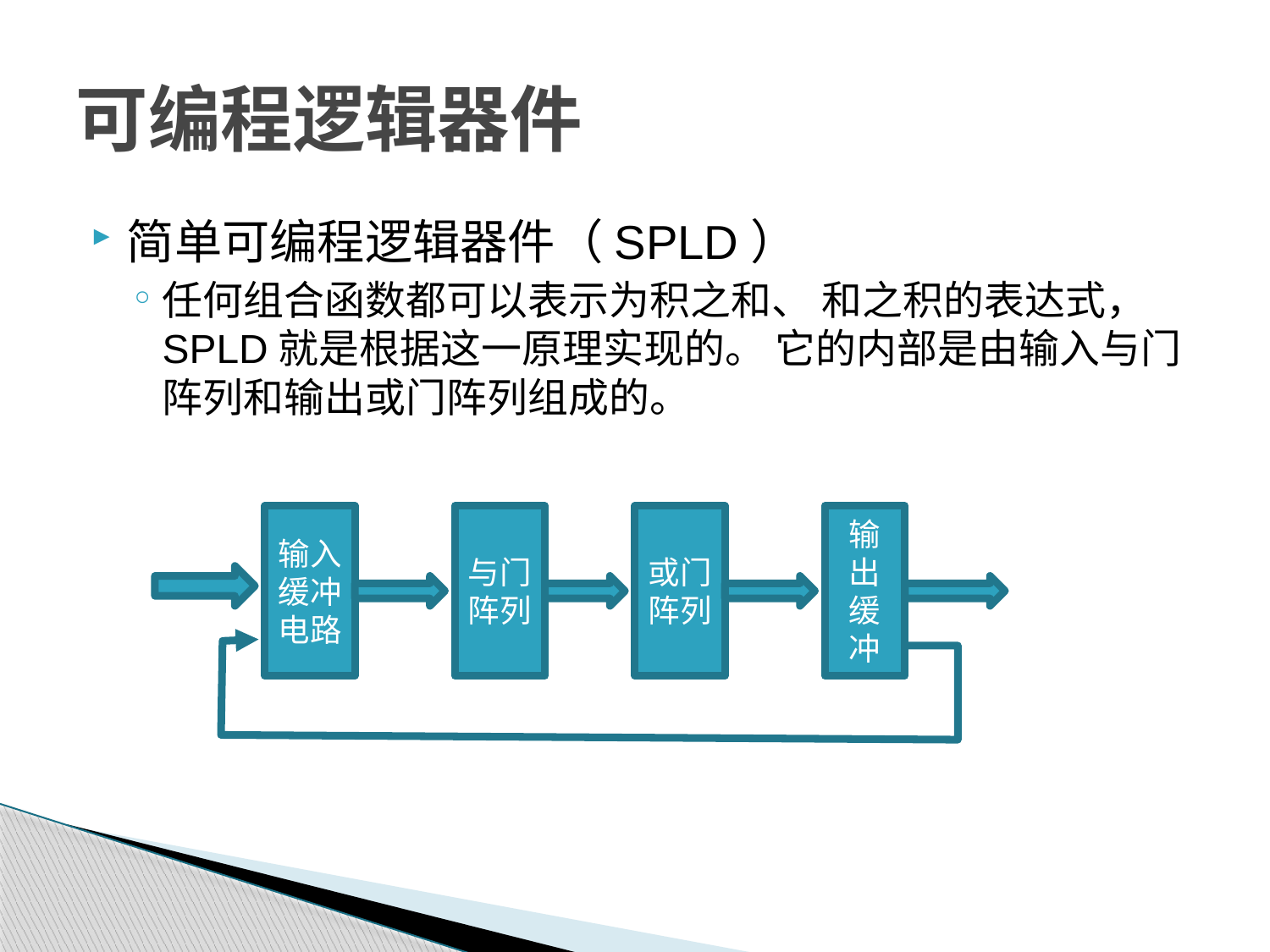

# 可编程逻辑器件
简单可编程逻辑器件（SPLD）
任何组合函数都可以表示为积之和、 和之积的表达式， SPLD就是根据这一原理实现的。 它的内部是由输入与门阵列和输出或门阵列组成的。
输入缓冲电路
与门阵列
或门阵列
输出缓冲